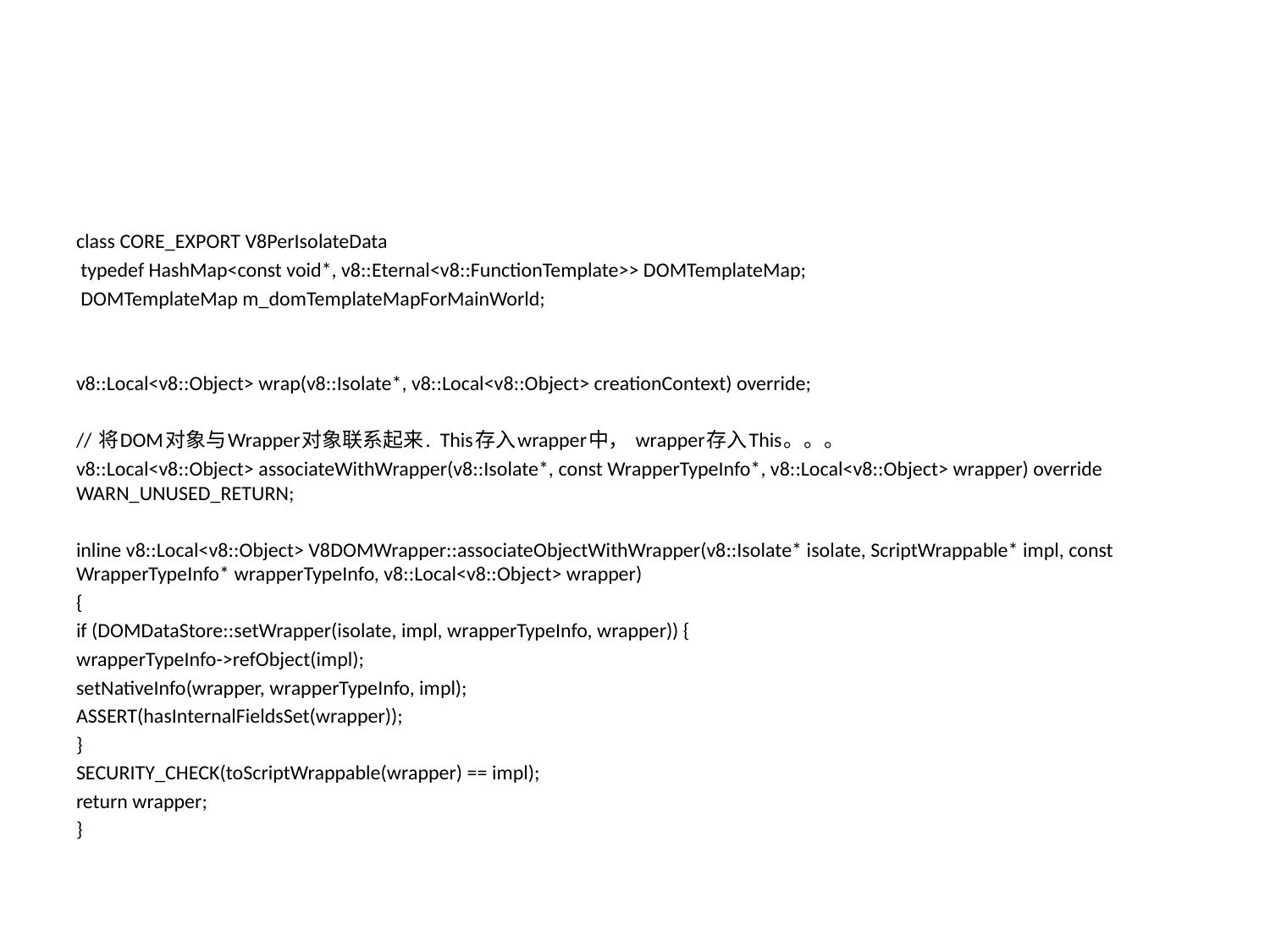

#
class CORE_EXPORT V8PerIsolateData
 typedef HashMap<const void*, v8::Eternal<v8::FunctionTemplate>> DOMTemplateMap;
 DOMTemplateMap m_domTemplateMapForMainWorld;

v8::Local<v8::Object> wrap(v8::Isolate*, v8::Local<v8::Object> creationContext) override;

// 将DOM对象与Wrapper对象联系起来.  This存入wrapper中， wrapper存入This。。。
v8::Local<v8::Object> associateWithWrapper(v8::Isolate*, const WrapperTypeInfo*, v8::Local<v8::Object> wrapper) override WARN_UNUSED_RETURN;

inline v8::Local<v8::Object> V8DOMWrapper::associateObjectWithWrapper(v8::Isolate* isolate, ScriptWrappable* impl, const WrapperTypeInfo* wrapperTypeInfo, v8::Local<v8::Object> wrapper)
{
if (DOMDataStore::setWrapper(isolate, impl, wrapperTypeInfo, wrapper)) {
wrapperTypeInfo->refObject(impl);
setNativeInfo(wrapper, wrapperTypeInfo, impl);
ASSERT(hasInternalFieldsSet(wrapper));
}
SECURITY_CHECK(toScriptWrappable(wrapper) == impl);
return wrapper;
}